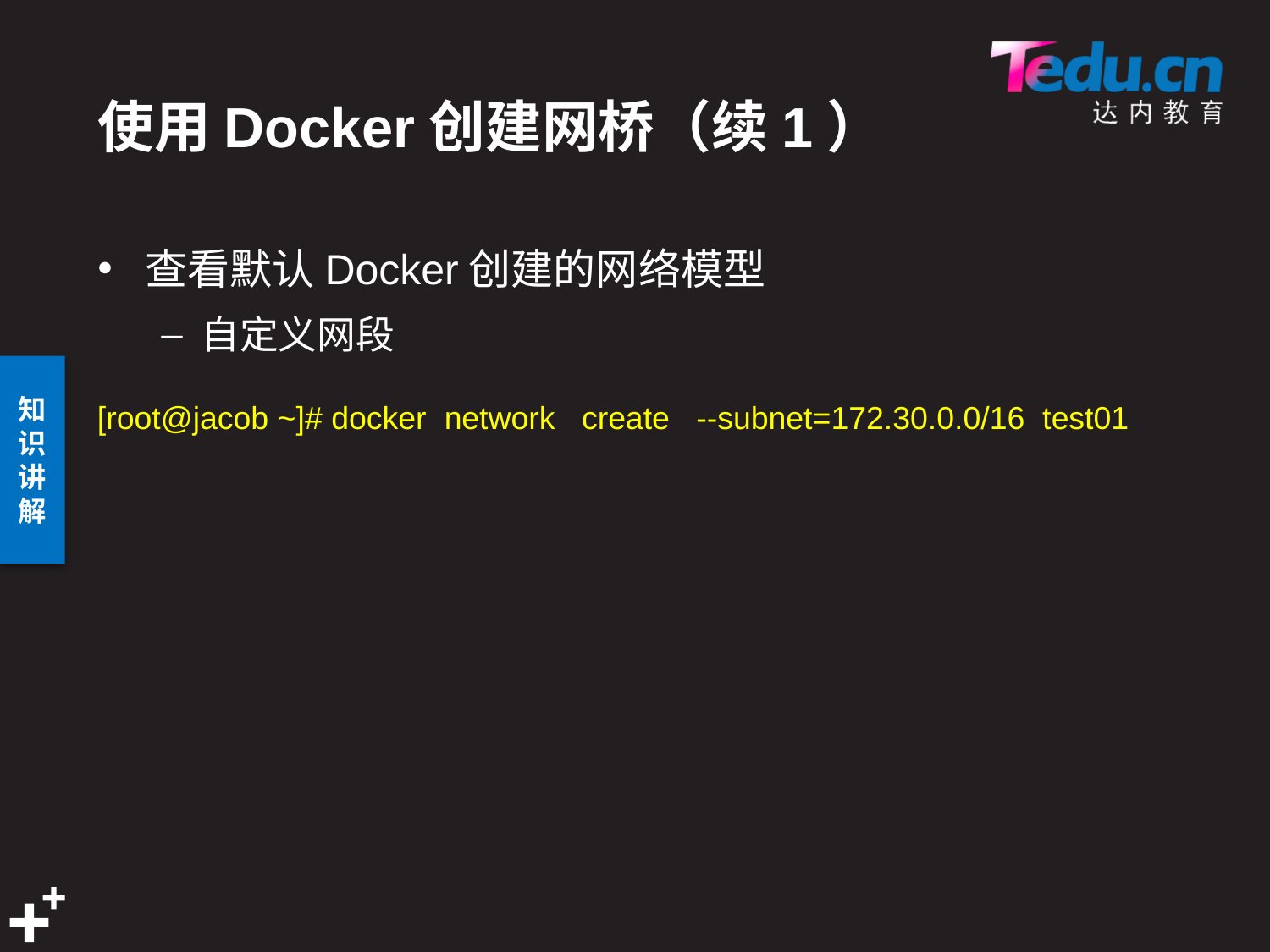

# 使用Docker创建网桥（续1）
查看默认Docker创建的网络模型
自定义网段
[root@jacob ~]# docker  network   create   --subnet=172.30.0.0/16  test01